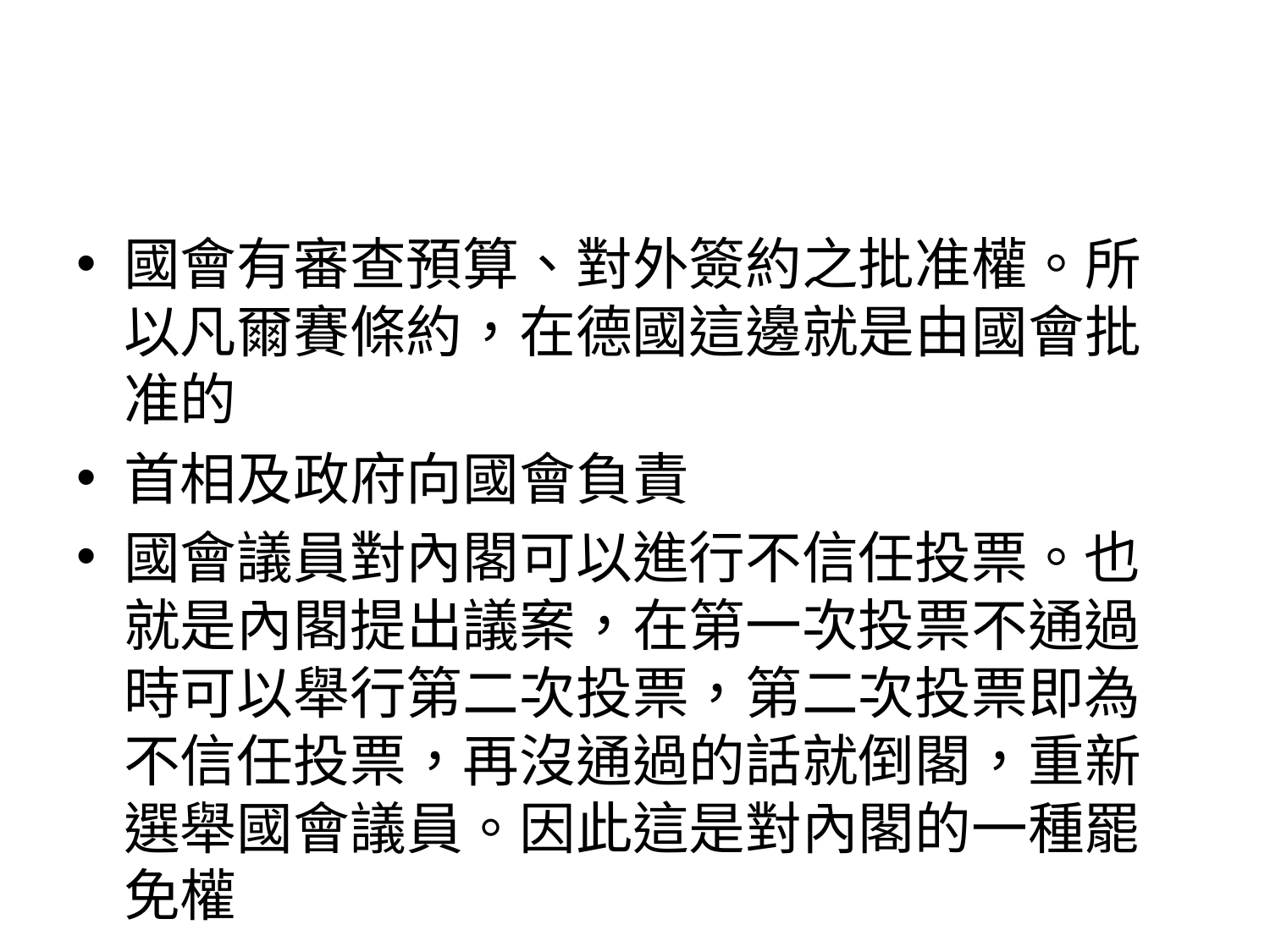

#
國會有審查預算、對外簽約之批准權。所以凡爾賽條約，在德國這邊就是由國會批准的
首相及政府向國會負責
國會議員對內閣可以進行不信任投票。也就是內閣提出議案，在第一次投票不通過時可以舉行第二次投票，第二次投票即為不信任投票，再沒通過的話就倒閣，重新選舉國會議員。因此這是對內閣的一種罷免權